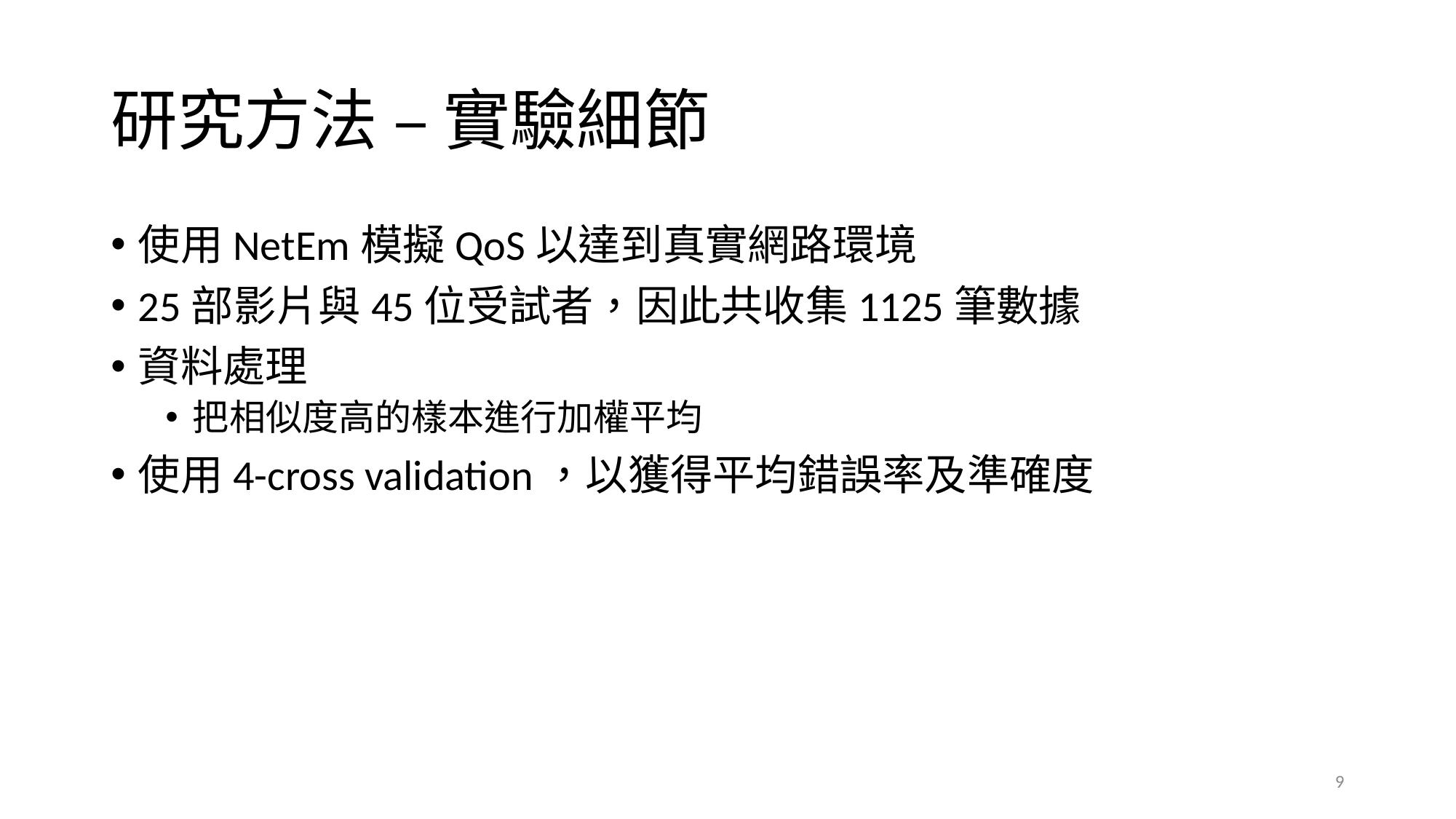

# 研究方法 – 實驗細節
使用NetEm模擬QoS以達到真實網路環境
25部影片與45位受試者，因此共收集1125筆數據
資料處理
把相似度高的樣本進行加權平均
使用4-cross validation，以獲得平均錯誤率及準確度
9